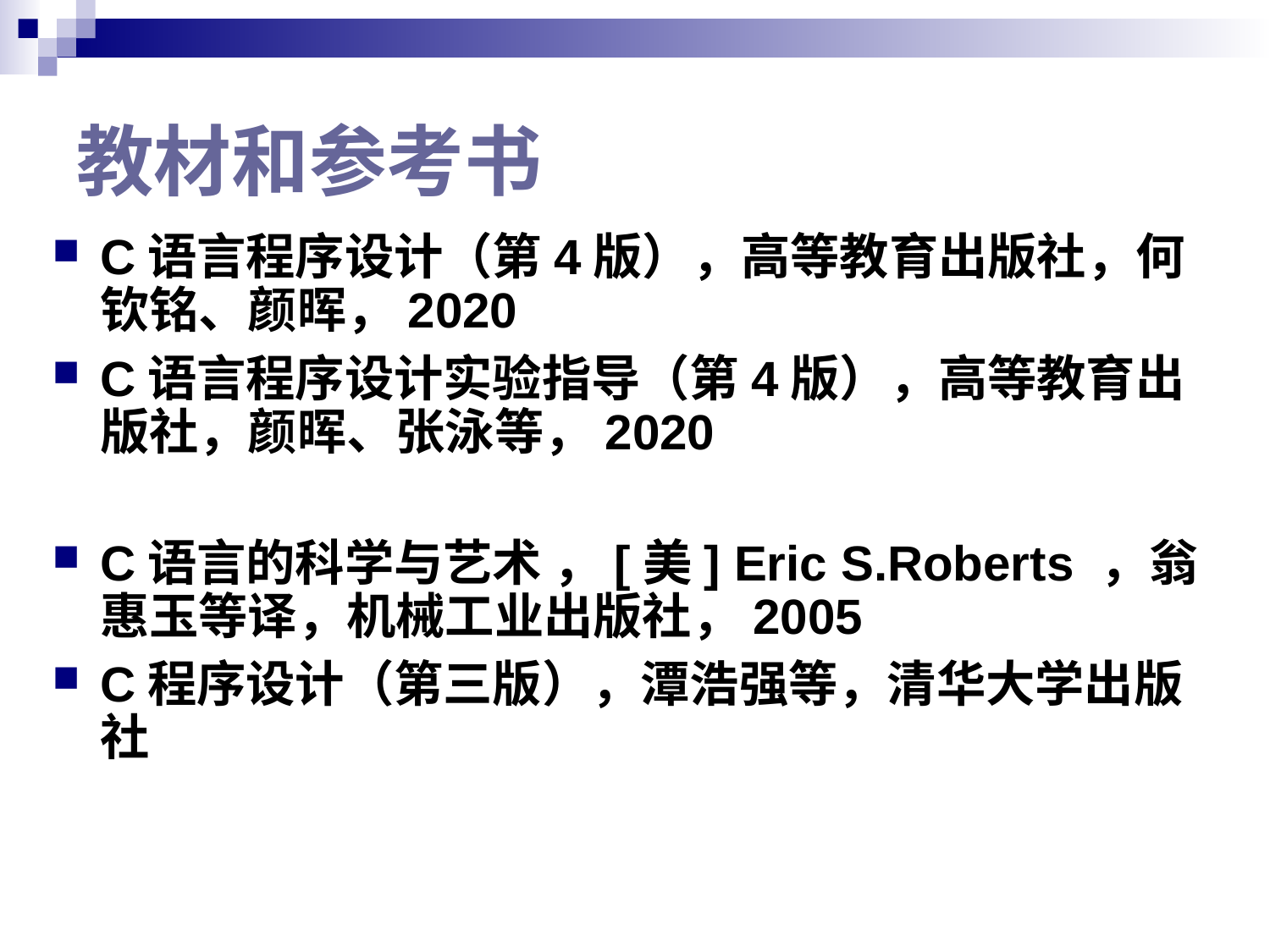

# 教材和参考书
C语言程序设计（第4版），高等教育出版社，何钦铭、颜晖，2020
C语言程序设计实验指导（第4版），高等教育出版社，颜晖、张泳等，2020

C语言的科学与艺术 ，[美] Eric S.Roberts ，翁惠玉等译，机械工业出版社，2005
C程序设计（第三版），潭浩强等，清华大学出版社